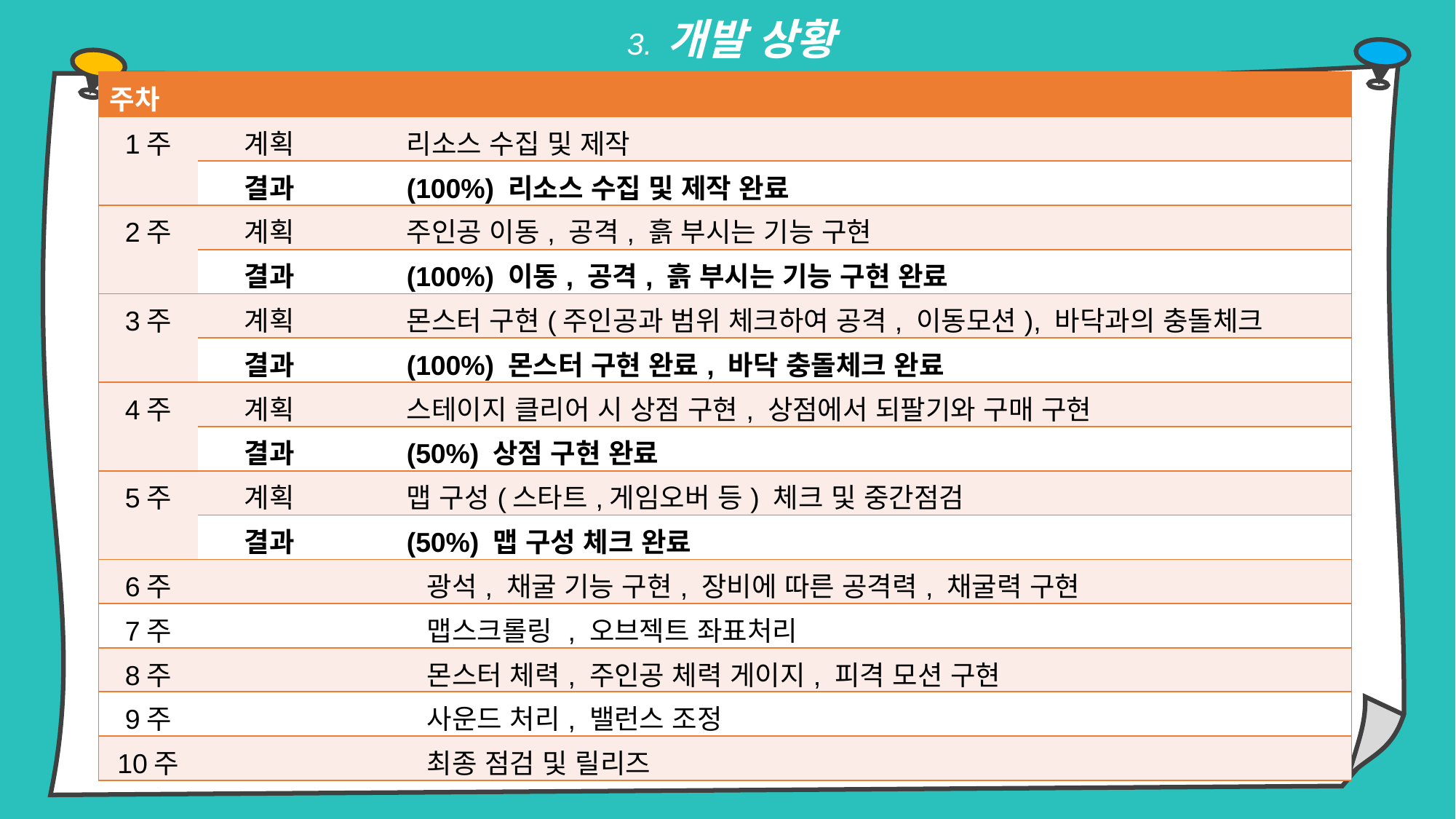

3. 개발 상황

| 주차 |  |  |
| --- | --- | --- |
| 1주 | 계획 | 리소스 수집 및 제작 |
|  | 결과 | (100%) 리소스 수집 및 제작 완료 |
| 2주 | 계획 | 주인공 이동, 공격, 흙 부시는 기능 구현 |
|  | 결과 | (100%) 이동, 공격, 흙 부시는 기능 구현 완료 |
| 3주 | 계획 | 몬스터 구현(주인공과 범위 체크하여 공격, 이동모션), 바닥과의 충돌체크 |
|  | 결과 | (100%) 몬스터 구현 완료, 바닥 충돌체크 완료 |
| 4주 | 계획 | 스테이지 클리어 시 상점 구현, 상점에서 되팔기와 구매 구현 |
|  | 결과 | (50%) 상점 구현 완료 |
| 5주 | 계획 | 맵 구성(스타트,게임오버 등) 체크 및 중간점검 |
|  | 결과 | (50%) 맵 구성 체크 완료 |
| 6주 | 광석, 채굴 기능 구현, 장비에 따른 공격력, 채굴력 구현 |  |
| 7주 | 맵스크롤링 , 오브젝트 좌표처리 |  |
| 8주 | 몬스터 체력, 주인공 체력 게이지, 피격 모션 구현 |  |
| 9주 | 사운드 처리, 밸런스 조정 |  |
| 10주 | 최종 점검 및 릴리즈 |  |